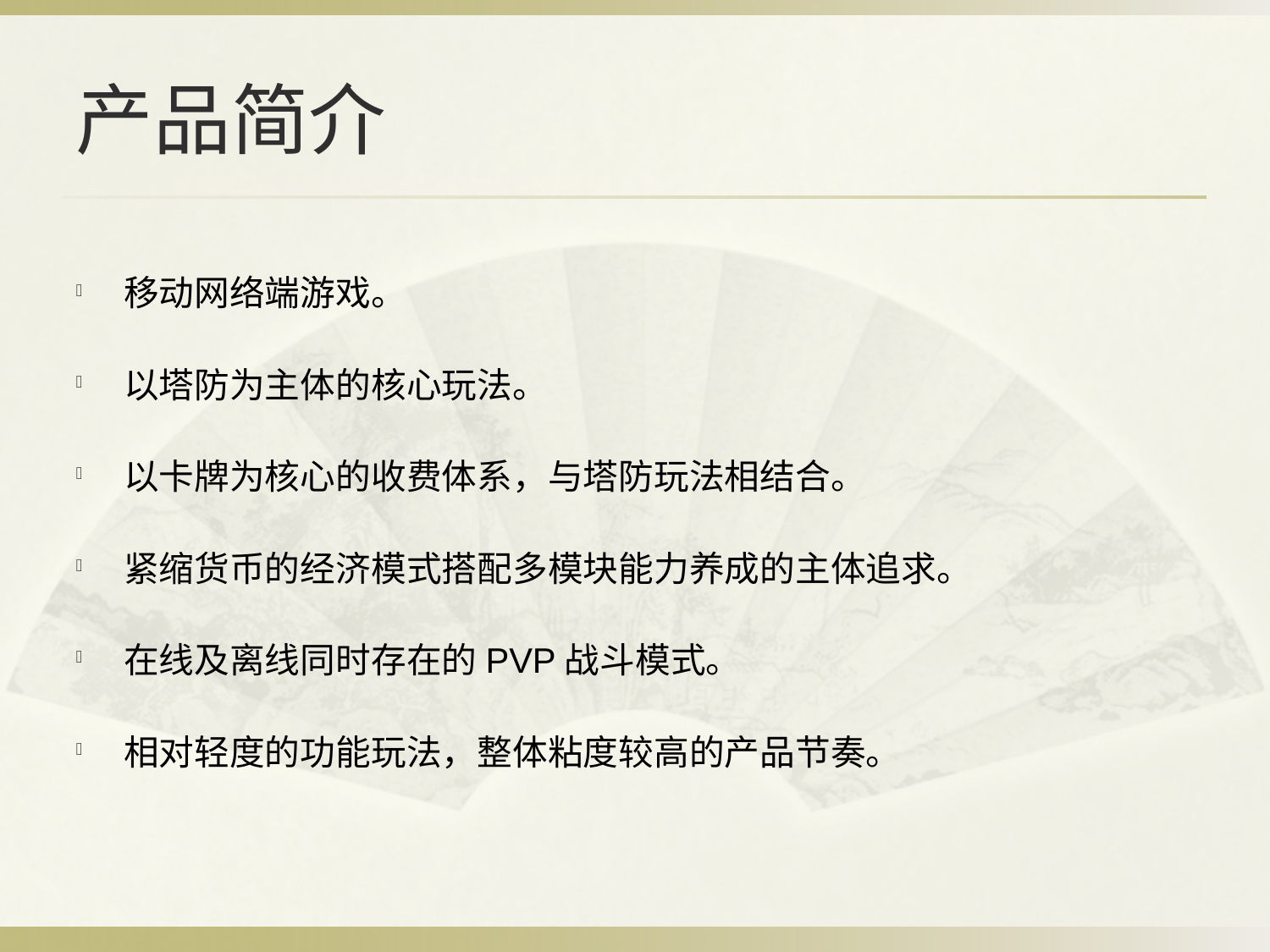

# 产品简介
移动网络端游戏。
以塔防为主体的核心玩法。
以卡牌为核心的收费体系，与塔防玩法相结合。
紧缩货币的经济模式搭配多模块能力养成的主体追求。
在线及离线同时存在的PVP战斗模式。
相对轻度的功能玩法，整体粘度较高的产品节奏。